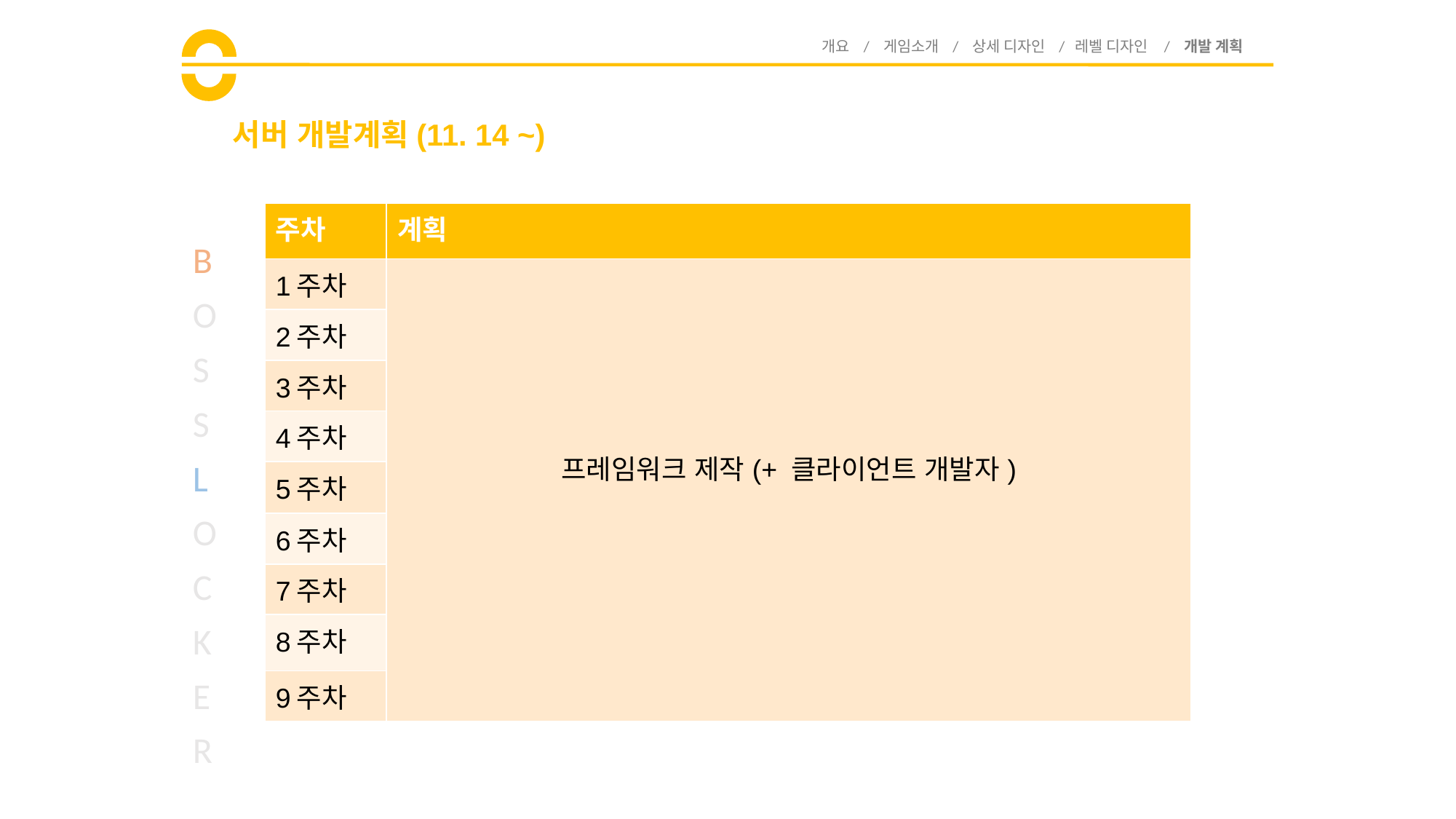

개요   /   게임소개   /   상세 디자인   /  레벨 디자인   /   개발 계획

# 서버 개발계획(11. 14 ~)

| 주차 | 계획 |
| --- | --- |
| 1주차 | 프레임워크 제작(+ 클라이언트 개발자) |
| 2주차 |  |
| 3주차 |  |
| 4주차 |  |
| 5주차 |  |
| 6주차 |  |
| 7주차 |  |
| 8주차 |  |
| 9주차 |  |
B
O
S
S
L
O
C
K
E
R